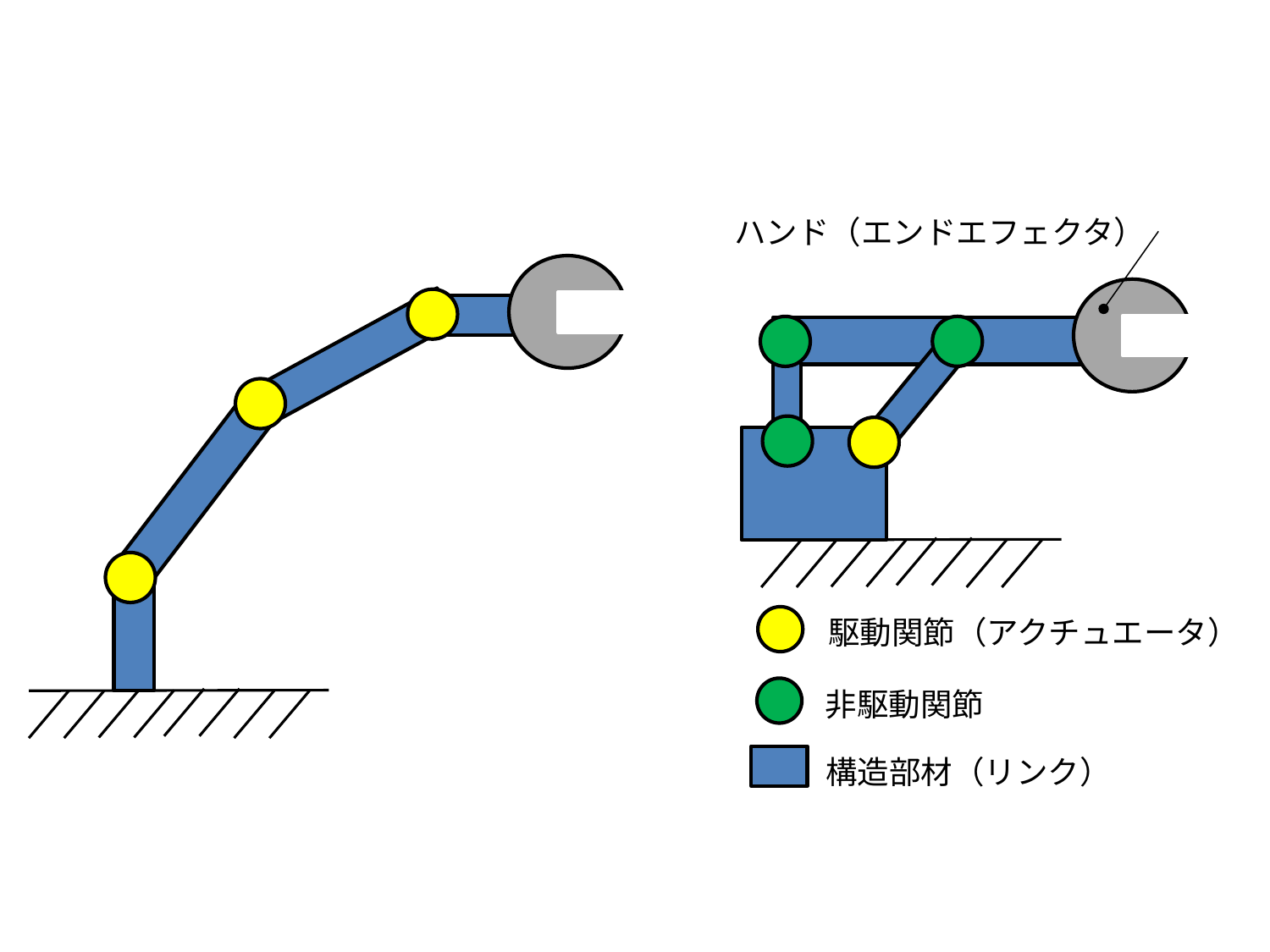

ハンド（エンドエフェクタ）

駆動関節（アクチュエータ）
構造部材（リンク）

非駆動関節